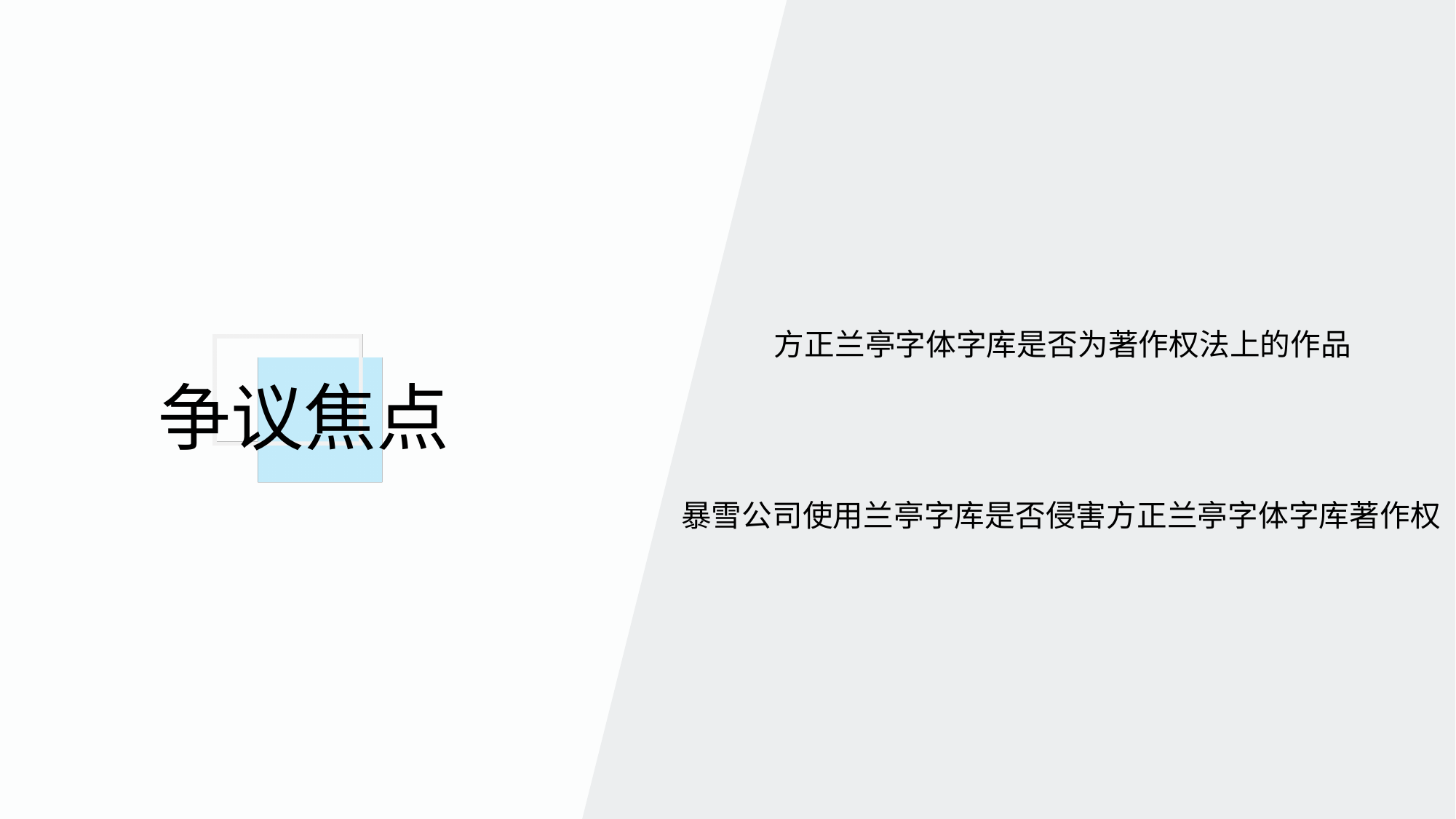

方正兰亭字体字库是否为著作权法上的作品
争议焦点
暴雪公司使用兰亭字库是否侵害方正兰亭字体字库著作权